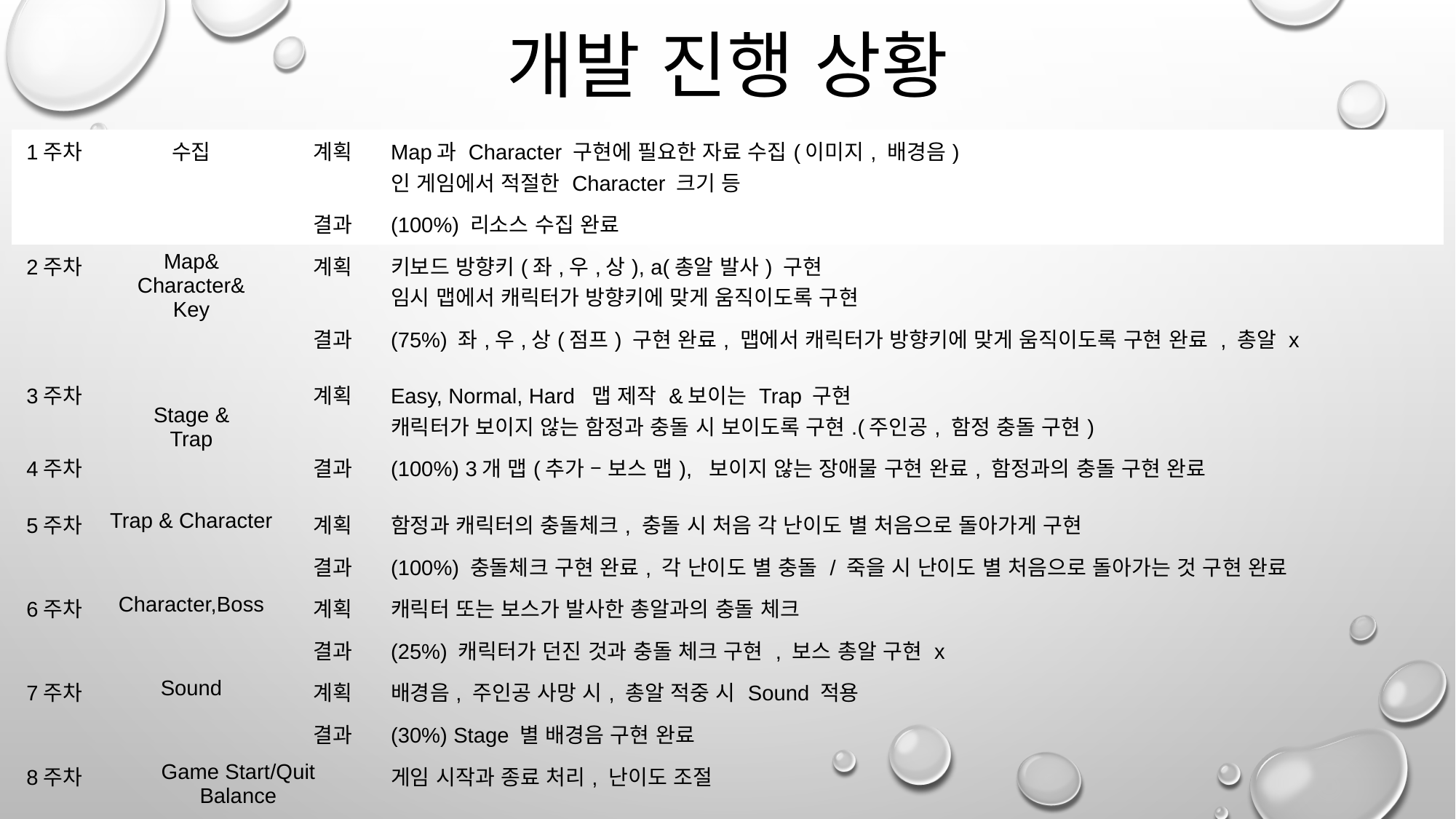

개발 진행 상황
| 1주차 | 수집 | 계획 | Map과 Character 구현에 필요한 자료 수집(이미지, 배경음) 인 게임에서 적절한 Character 크기 등 |
| --- | --- | --- | --- |
|  |  | 결과 | (100%) 리소스 수집 완료 |
| 2주차 | Map& Character& Key | 계획 | 키보드 방향키(좌,우,상), a(총알 발사) 구현 임시 맵에서 캐릭터가 방향키에 맞게 움직이도록 구현 |
|  |  | 결과 | (75%) 좌,우,상(점프) 구현 완료, 맵에서 캐릭터가 방향키에 맞게 움직이도록 구현 완료 , 총알 x |
| 3주차 | Stage & Trap | 계획 | Easy, Normal, Hard 맵 제작 &보이는 Trap 구현 캐릭터가 보이지 않는 함정과 충돌 시 보이도록 구현.(주인공, 함정 충돌 구현) |
| 4주차 |  | 결과 | (100%) 3개 맵(추가 – 보스 맵), 보이지 않는 장애물 구현 완료, 함정과의 충돌 구현 완료 |
| 5주차 | Trap & Character | 계획 | 함정과 캐릭터의 충돌체크, 충돌 시 처음 각 난이도 별 처음으로 돌아가게 구현 |
|  |  | 결과 | (100%) 충돌체크 구현 완료, 각 난이도 별 충돌 / 죽을 시 난이도 별 처음으로 돌아가는 것 구현 완료 |
| 6주차 | Character,Boss | 계획 | 캐릭터 또는 보스가 발사한 총알과의 충돌 체크 |
|  |  | 결과 | (25%) 캐릭터가 던진 것과 충돌 체크 구현 , 보스 총알 구현 x |
| 7주차 | Sound | 계획 | 배경음, 주인공 사망 시, 총알 적중 시 Sound 적용 |
|  |  | 결과 | (30%) Stage 별 배경음 구현 완료 |
| 8주차 | Game Start/Quit Balance |  | 게임 시작과 종료 처리, 난이도 조절 |